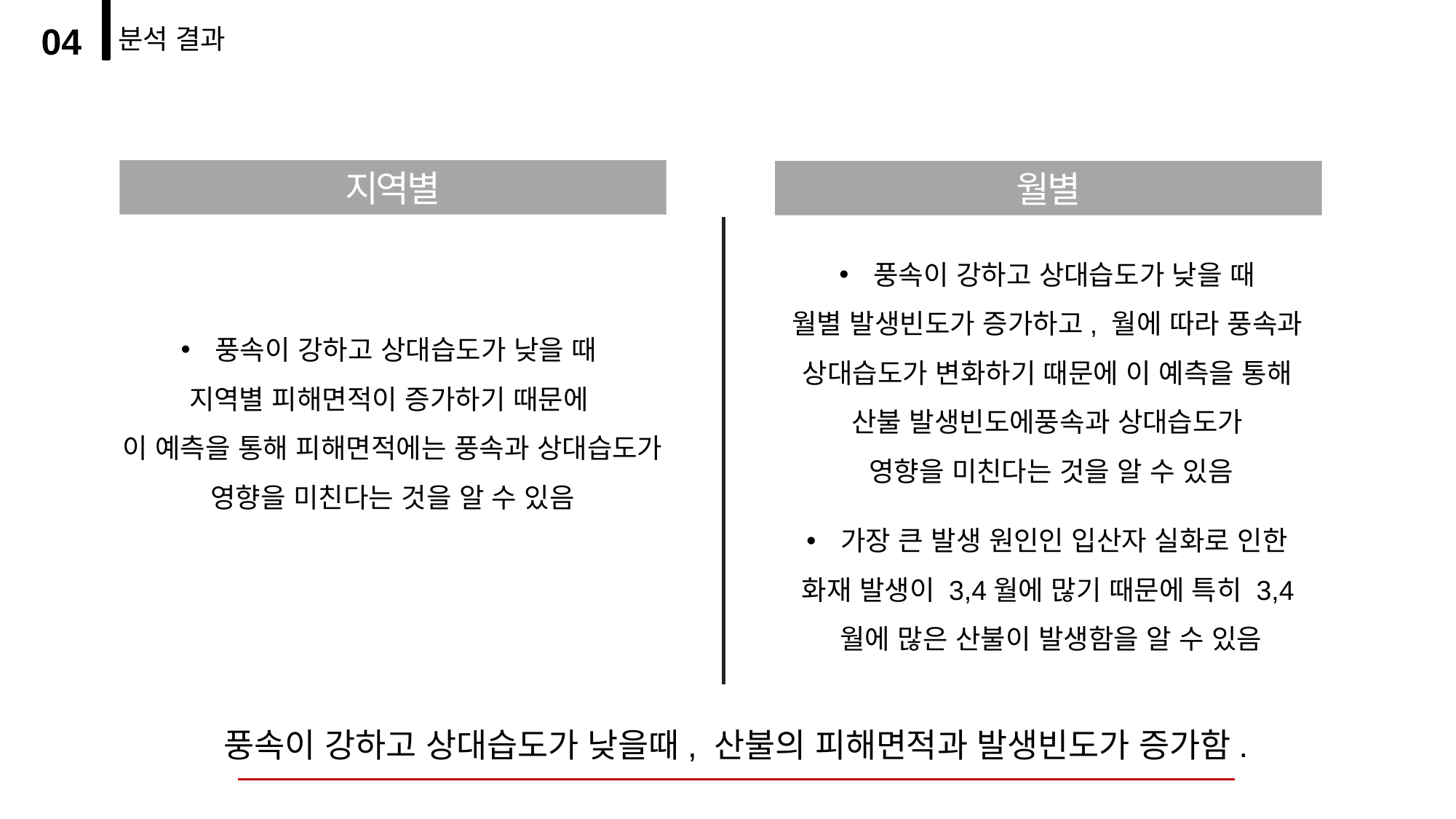

04

분석 결과
지역별
월별
풍속이 강하고 상대습도가 낮을 때
월별 발생빈도가 증가하고, 월에 따라 풍속과
상대습도가 변화하기 때문에 이 예측을 통해
산불 발생빈도에풍속과 상대습도가
영향을 미친다는 것을 알 수 있음
풍속이 강하고 상대습도가 낮을 때
지역별 피해면적이 증가하기 때문에
이 예측을 통해 피해면적에는 풍속과 상대습도가 영향을 미친다는 것을 알 수 있음
가장 큰 발생 원인인 입산자 실화로 인한
화재 발생이 3,4월에 많기 때문에 특히 3,4월에 많은 산불이 발생함을 알 수 있음
풍속이 강하고 상대습도가 낮을때, 산불의 피해면적과 발생빈도가 증가함.